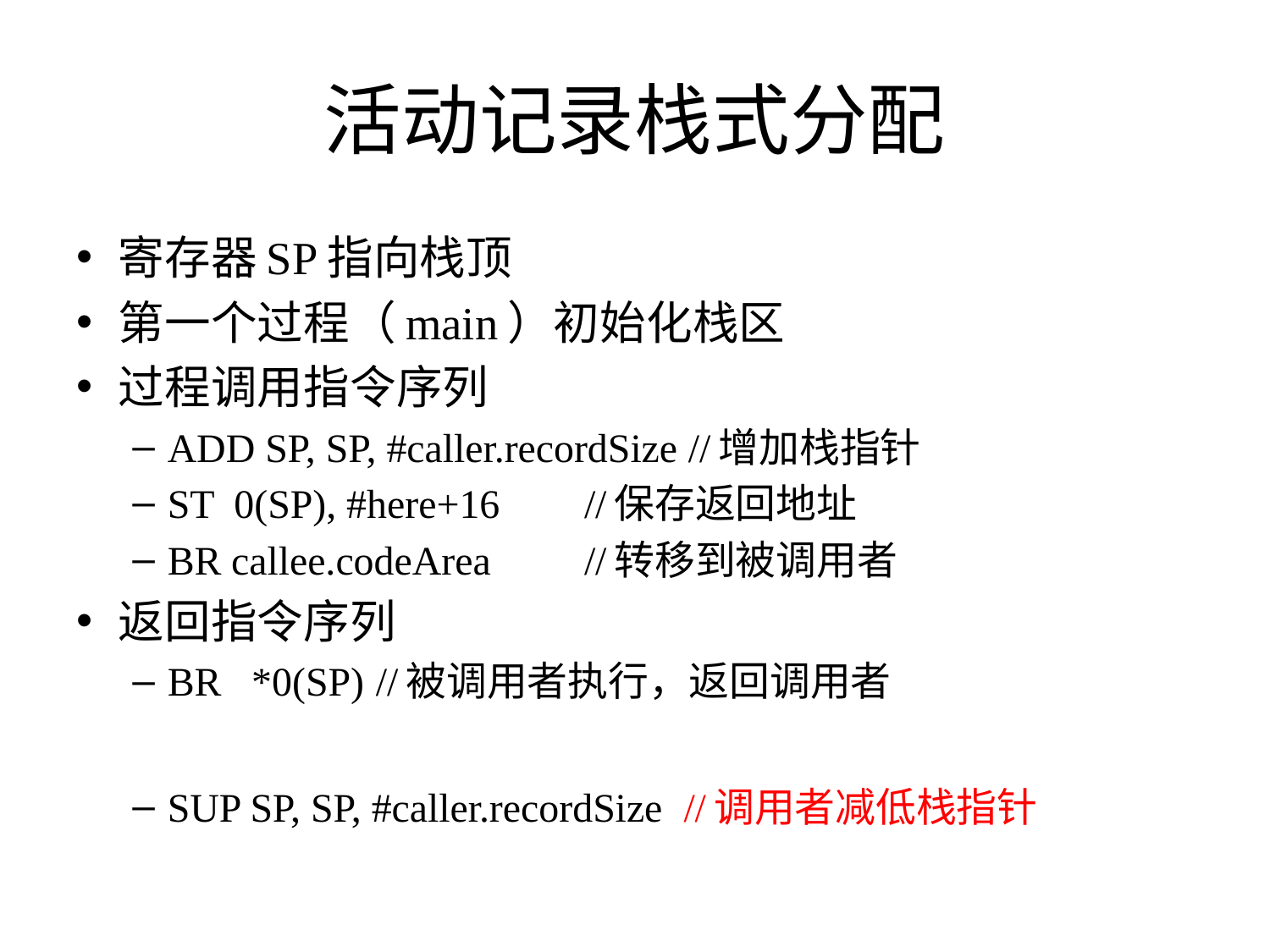

# 活动记录栈式分配
寄存器SP指向栈顶
第一个过程（main）初始化栈区
过程调用指令序列
ADD SP, SP, #caller.recordSize	//增加栈指针
ST  0(SP), #here+16			//保存返回地址
BR callee.codeArea		//转移到被调用者
返回指令序列
BR   *0(SP)	//被调用者执行，返回调用者

SUP SP, SP, #caller.recordSize  //调用者减低栈指针